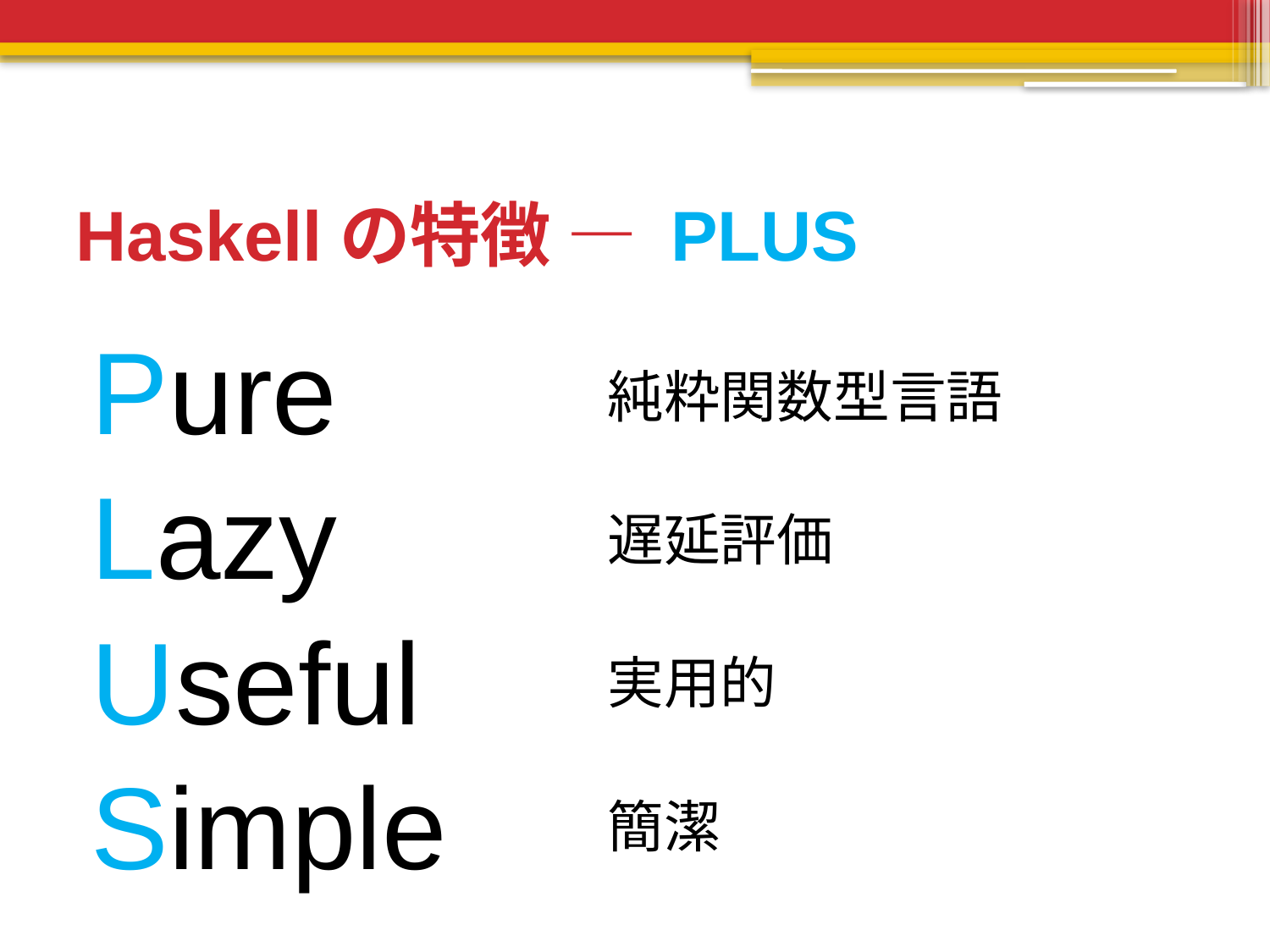

# Haskellの特徴 ― PLUS
Pure
Lazy
Useful
Simple
純粋関数型言語
遅延評価
実用的
簡潔